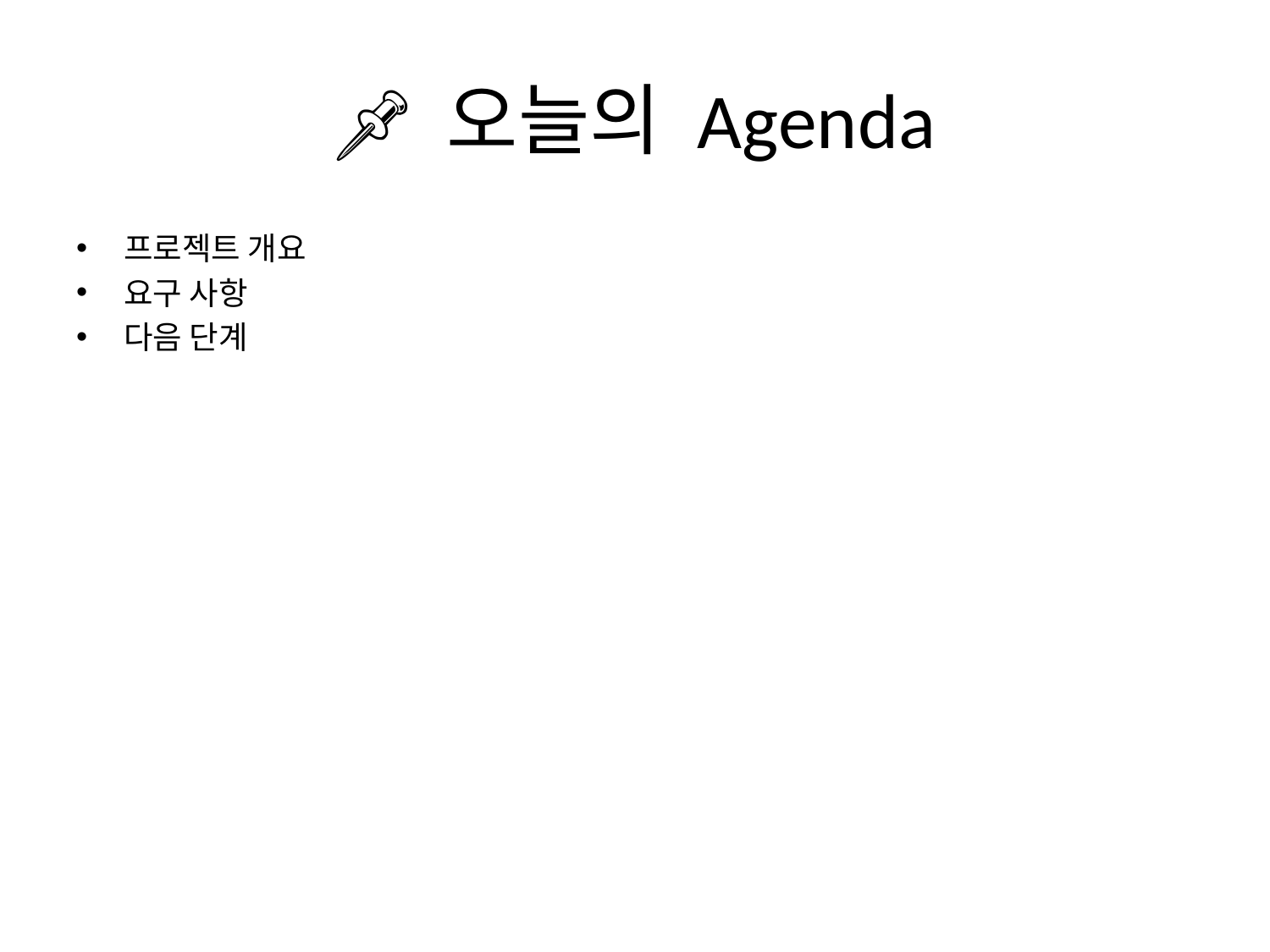

# 📌 오늘의 Agenda
프로젝트 개요
요구 사항
다음 단계